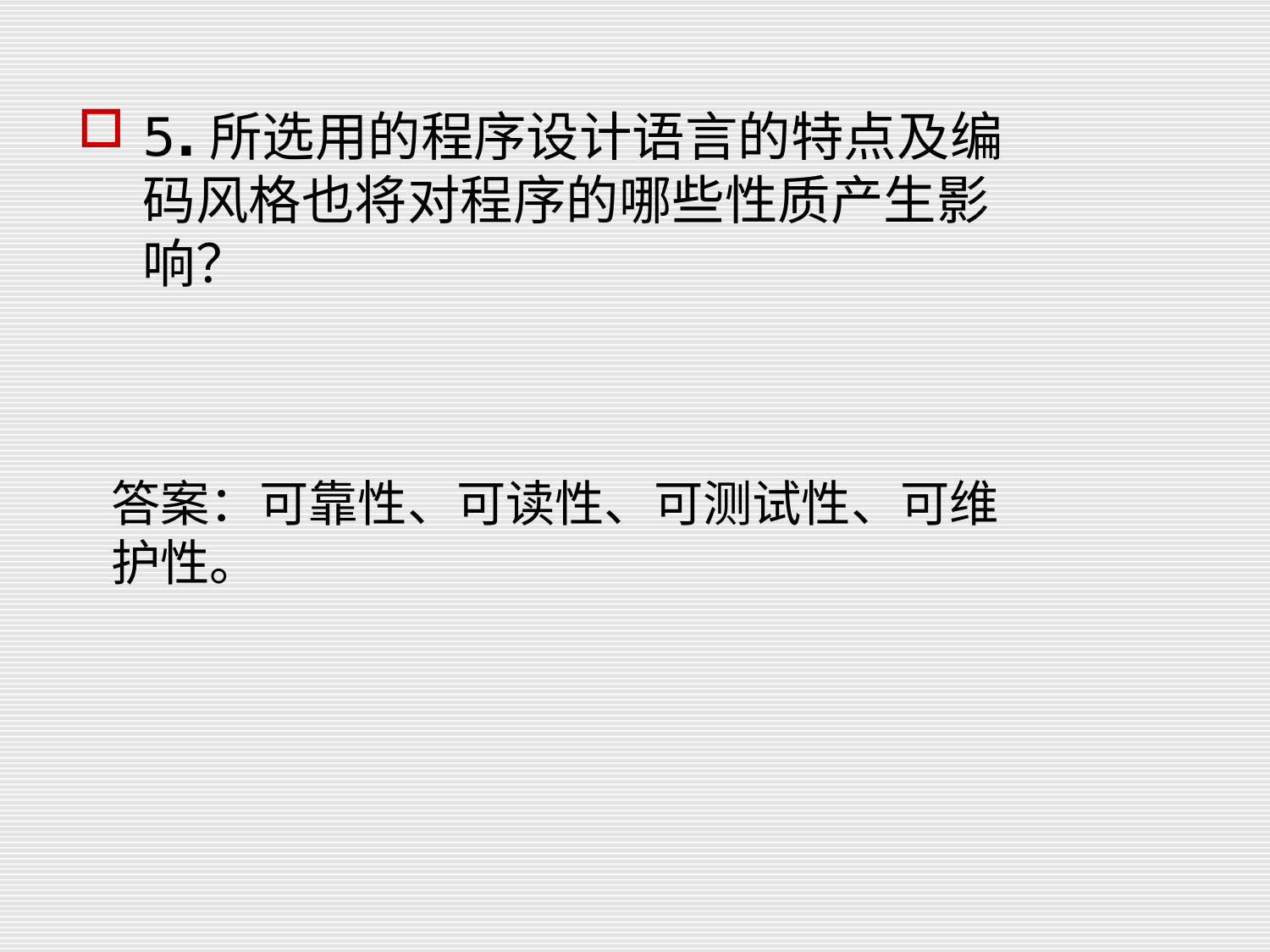

5.所选用的程序设计语言的特点及编码风格也将对程序的哪些性质产生影响？
答案：可靠性、可读性、可测试性、可维护性。
33